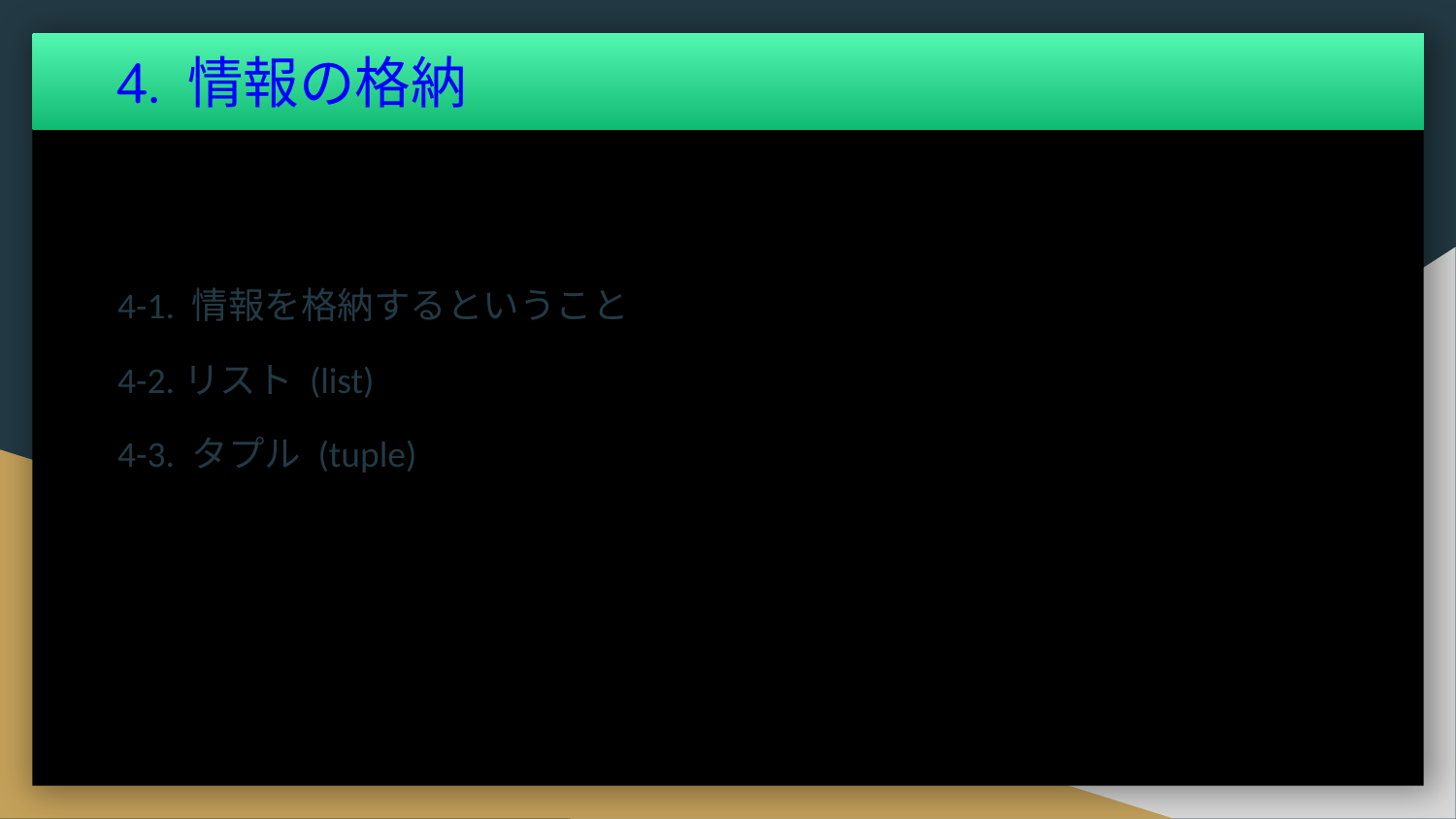

4. 情報の格納

　4-1. 情報を格納するということ
　4-2.リスト (list)
　4-3. タプル (tuple)